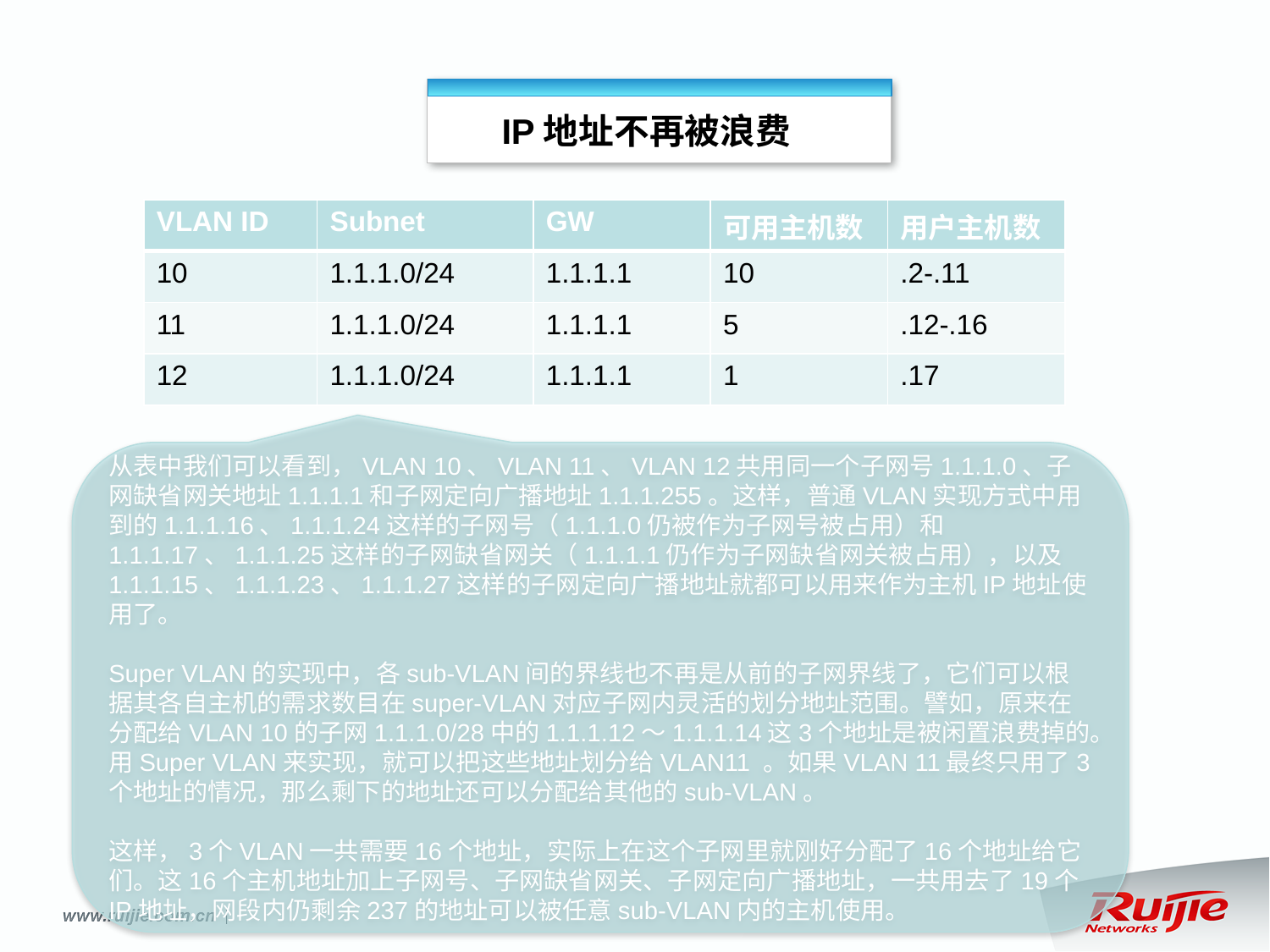

IP地址不再被浪费
| VLAN ID | Subnet | GW | 可用主机数 | 用户主机数 |
| --- | --- | --- | --- | --- |
| 10 | 1.1.1.0/24 | 1.1.1.1 | 10 | .2-.11 |
| 11 | 1.1.1.0/24 | 1.1.1.1 | 5 | .12-.16 |
| 12 | 1.1.1.0/24 | 1.1.1.1 | 1 | .17 |
从表中我们可以看到，VLAN 10、VLAN 11、VLAN 12共用同一个子网号1.1.1.0、子网缺省网关地址1.1.1.1和子网定向广播地址1.1.1.255。这样，普通VLAN实现方式中用到的1.1.1.16、1.1.1.24这样的子网号（1.1.1.0仍被作为子网号被占用）和1.1.1.17、1.1.1.25这样的子网缺省网关（1.1.1.1仍作为子网缺省网关被占用），以及1.1.1.15、1.1.1.23、1.1.1.27这样的子网定向广播地址就都可以用来作为主机IP地址使用了。

Super VLAN的实现中，各sub-VLAN间的界线也不再是从前的子网界线了，它们可以根据其各自主机的需求数目在super-VLAN对应子网内灵活的划分地址范围。譬如，原来在分配给VLAN 10的子网1.1.1.0/28中的1.1.1.12～1.1.1.14这3个地址是被闲置浪费掉的。用Super VLAN来实现，就可以把这些地址划分给VLAN11 。如果VLAN 11最终只用了3个地址的情况，那么剩下的地址还可以分配给其他的sub-VLAN。

这样，3个VLAN一共需要16个地址，实际上在这个子网里就刚好分配了16个地址给它们。这16个主机地址加上子网号、子网缺省网关、子网定向广播地址，一共用去了19个IP地址，网段内仍剩余237的地址可以被任意sub-VLAN内的主机使用。